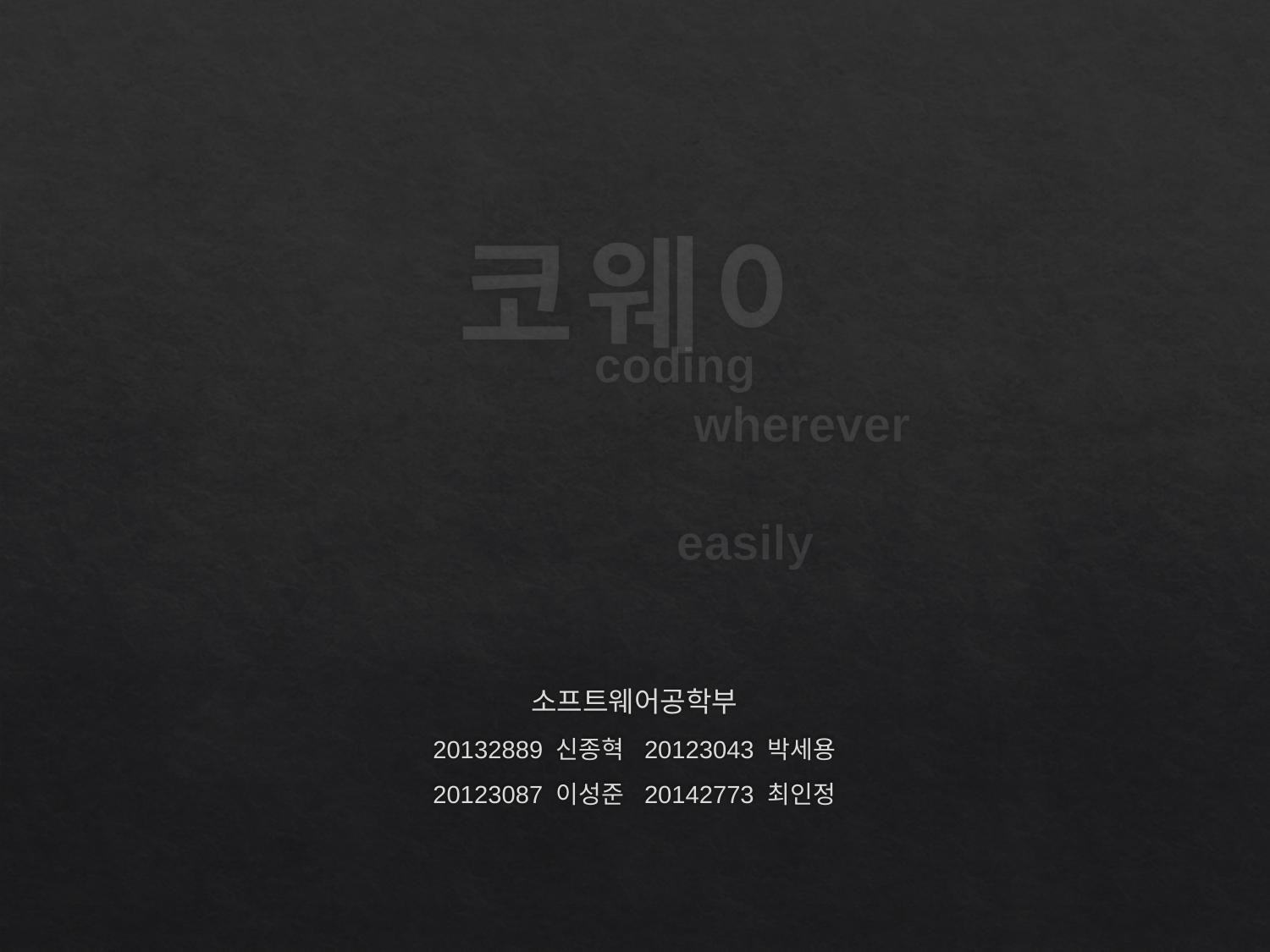

# 코웨이
coding
		wherever
				 easily

소프트웨어공학부
20132889 신종혁  20123043 박세용
20123087 이성준  20142773 최인정